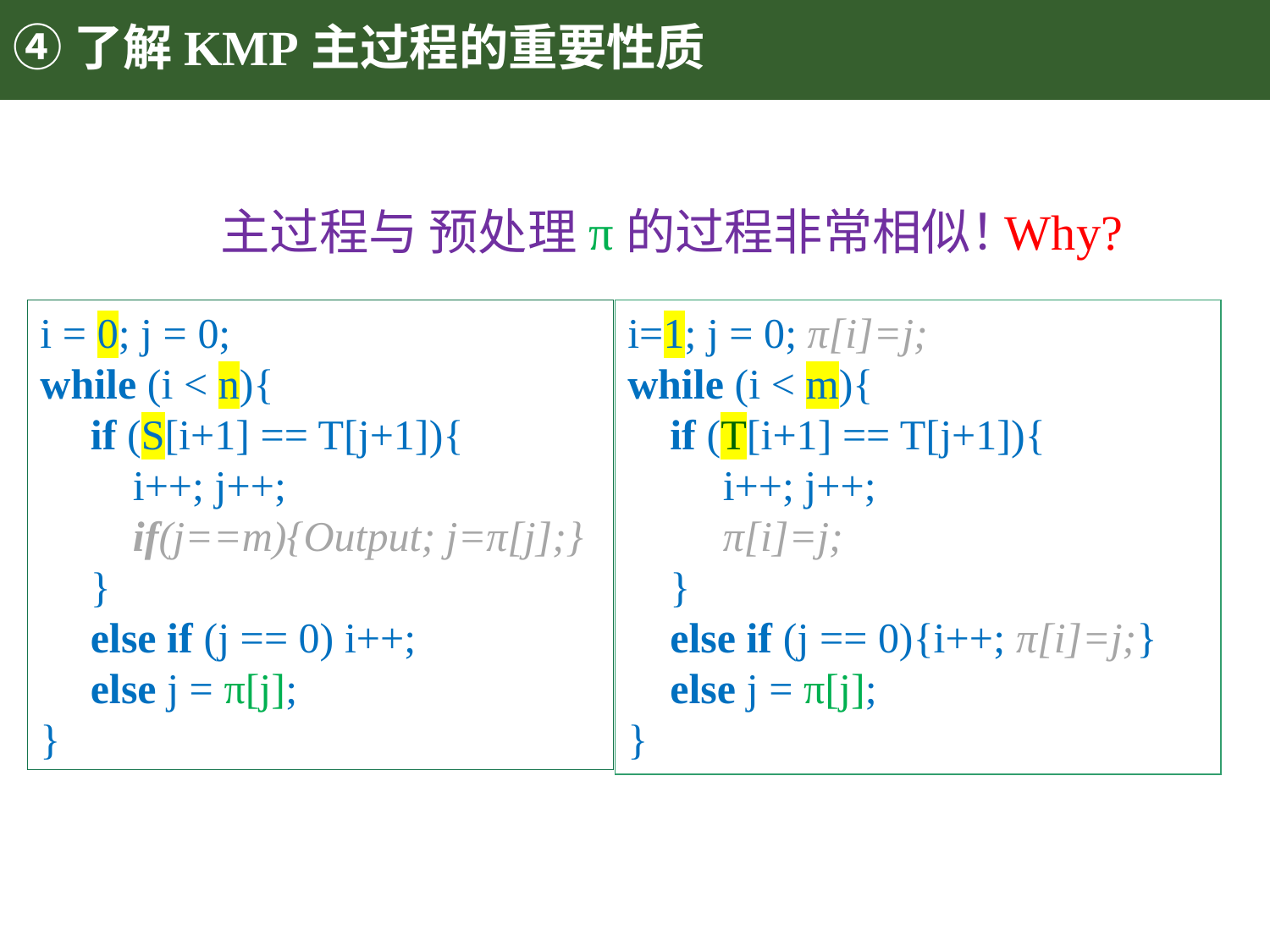

# ④了解KMP主过程的重要性质
主过程与 预处理π的过程非常相似！
Why?
i=1; j = 0; π[i]=j;
while (i < m){
    if (T[i+1] == T[j+1]){
         i++; j++;
         π[i]=j;
    }
    else if (j == 0){i++; π[i]=j;}
    else j = π[j];
}
i = 0; j = 0;
while (i < n){
if (S[i+1] == T[j+1]){
    i++; j++;
    if(j==m){Output; j=π[j];}
}
else if (j == 0) i++;
else j = π[j];
}